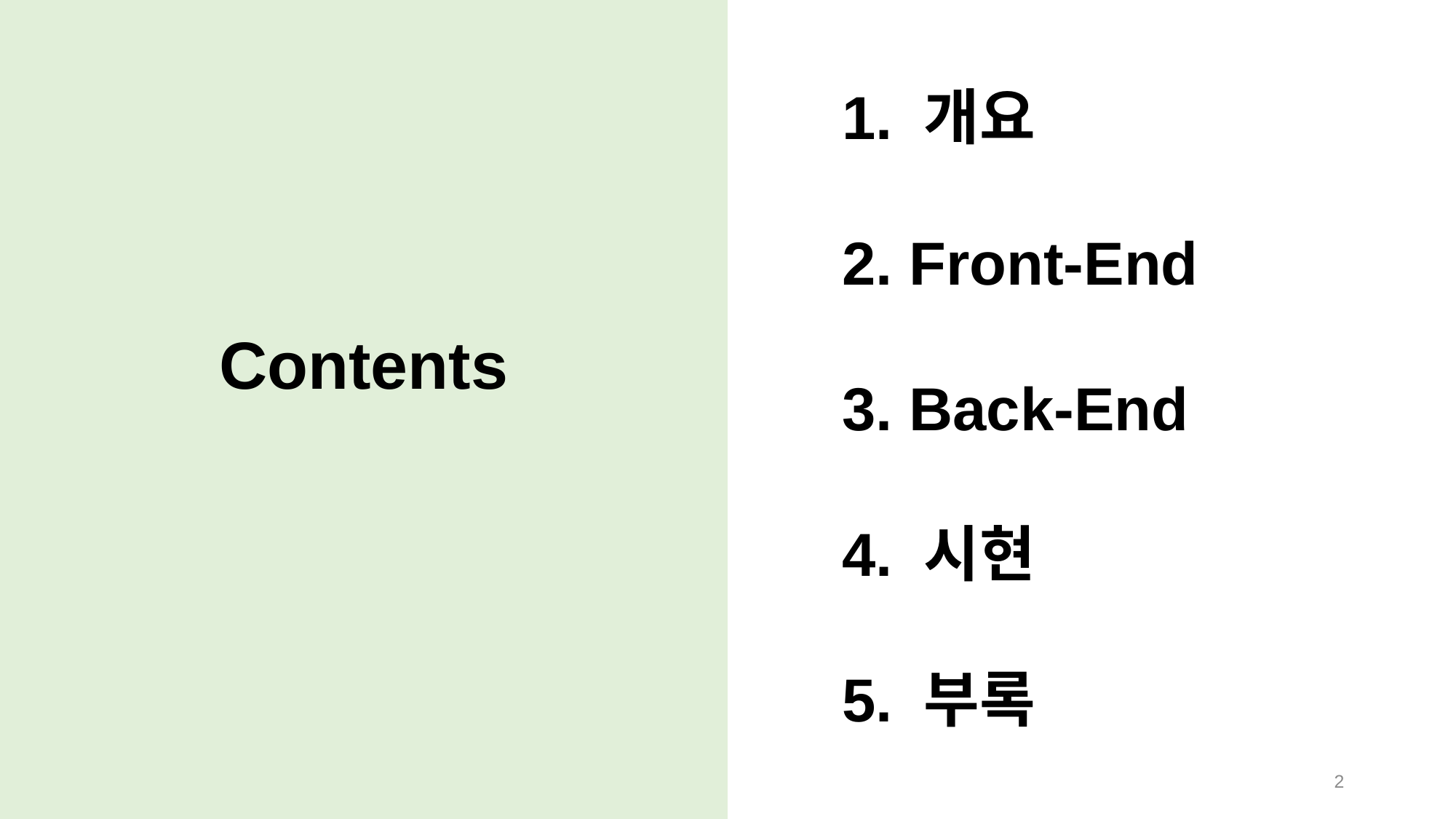

1. 개요

2. Front-End
3. Back-End

4. 시현

5. 부록
Contents
2